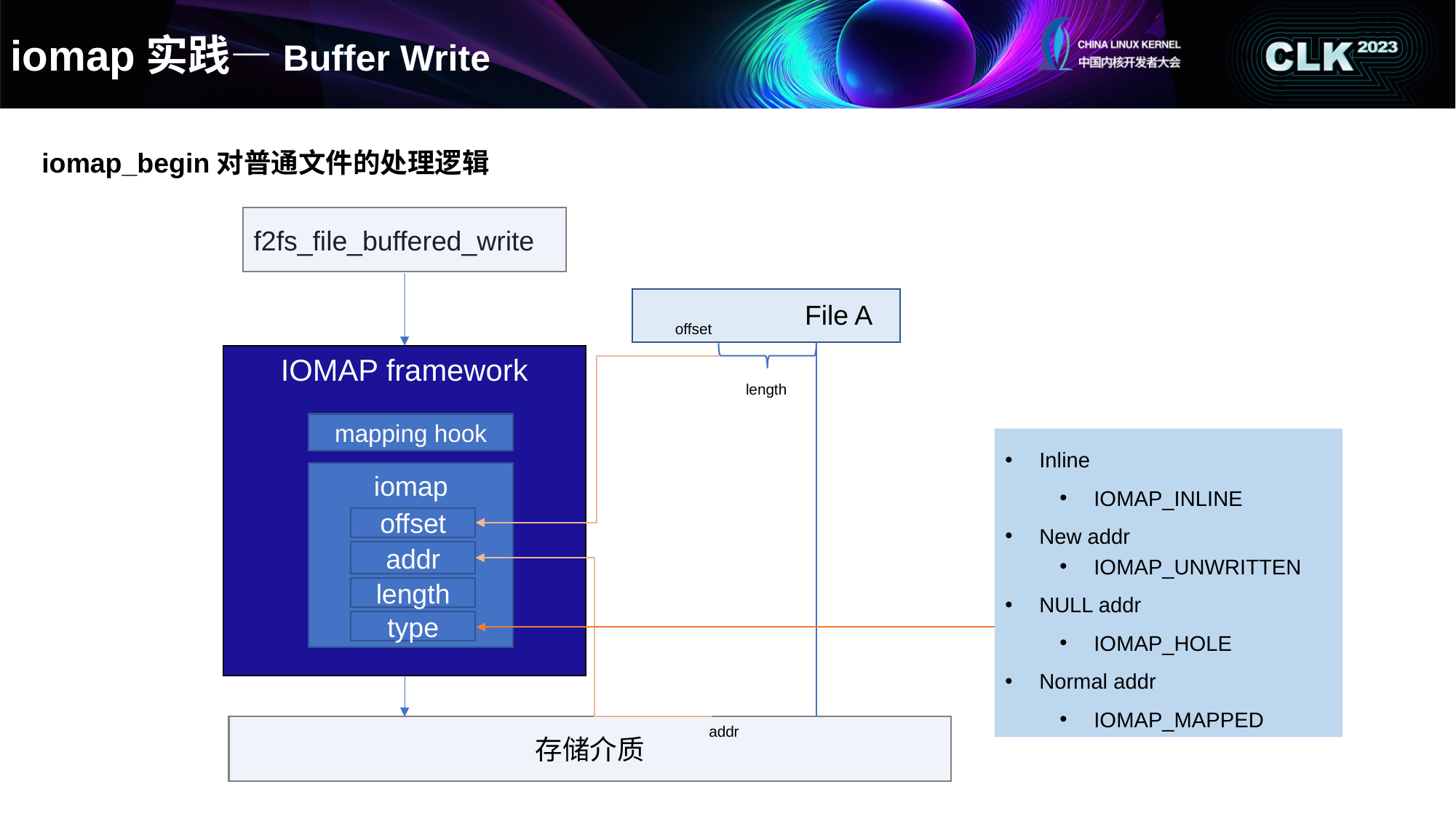

iomap实践—Buffer Write
iomap_begin对普通文件的处理逻辑
f2fs_file_buffered_write

File A

offset
IOMAP framework
length
mapping hook
Inline
IOMAP_INLINE
New addr
IOMAP_UNWRITTEN
NULL addr
IOMAP_HOLE
Normal addr
IOMAP_MAPPED
iomap

offset
addr
length
type
存储介质
addr